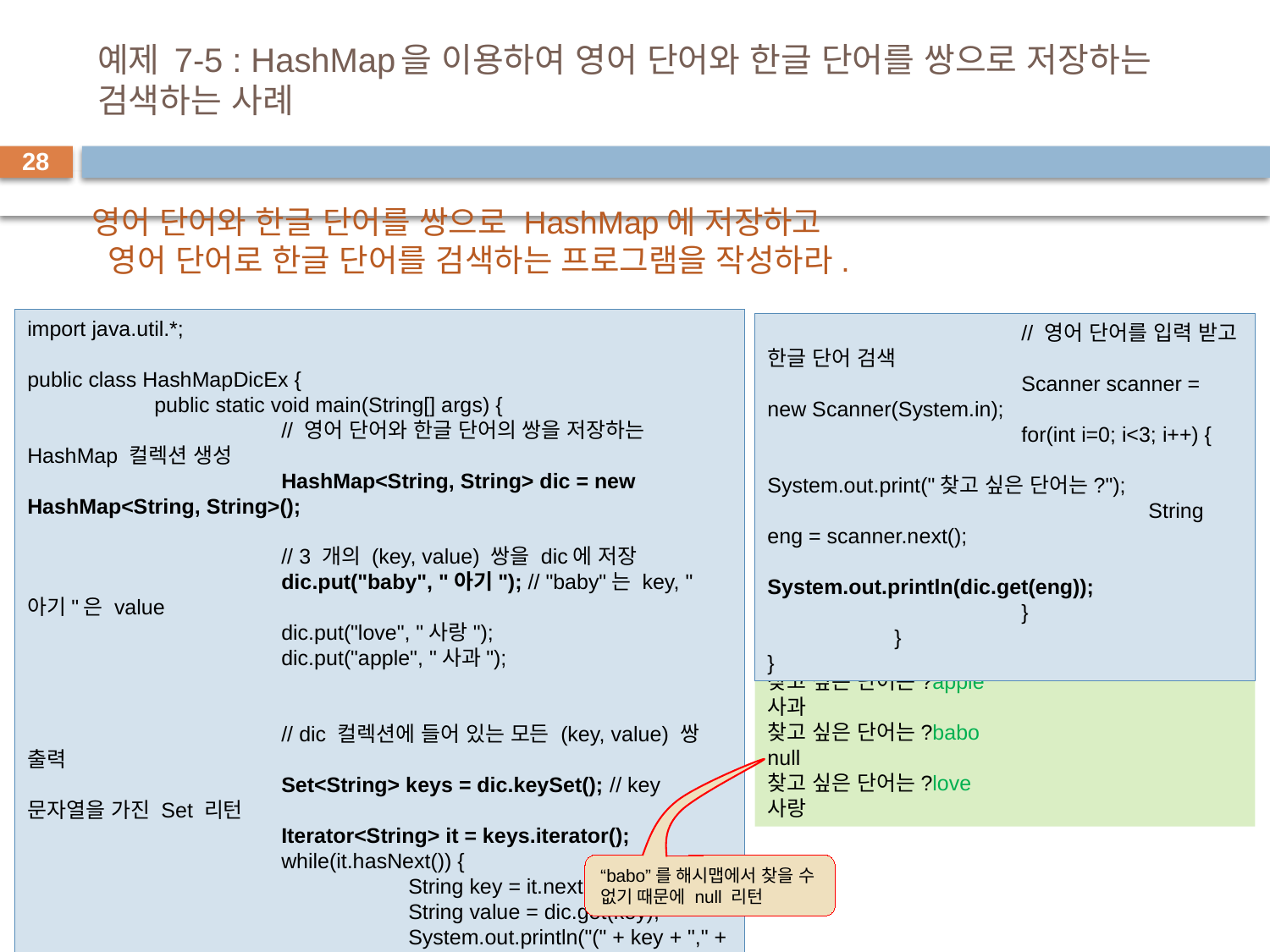

# 예제 7-5 : HashMap을 이용하여 영어 단어와 한글 단어를 쌍으로 저장하는 검색하는 사례
28
영어 단어와 한글 단어를 쌍으로 HashMap에 저장하고
 영어 단어로 한글 단어를 검색하는 프로그램을 작성하라.
import java.util.*;

public class HashMapDicEx {
	public static void main(String[] args) {
		// 영어 단어와 한글 단어의 쌍을 저장하는 HashMap 컬렉션 생성
		HashMap<String, String> dic = new HashMap<String, String>();

		// 3 개의 (key, value) 쌍을 dic에 저장
		dic.put("baby", "아기"); // "baby"는 key, "아기"은 value
		dic.put("love", "사랑");
		dic.put("apple", "사과");

		// dic 컬렉션에 들어 있는 모든 (key, value) 쌍 출력
		Set<String> keys = dic.keySet(); // key 문자열을 가진 Set 리턴
		Iterator<String> it = keys.iterator();
		while(it.hasNext()) {
			String key = it.next();
			String value = dic.get(key);
			System.out.println("(" + key + "," + value + ")");
		}

		// 영어 단어를 입력 받고 한글 단어 검색
		Scanner scanner = new Scanner(System.in);
		for(int i=0; i<3; i++) {
			System.out.print("찾고 싶은 단어는?");
			String eng = scanner.next();
			System.out.println(dic.get(eng));
		}
	}
}
(love,사랑)
(apple,사과)
(baby,아기)
찾고 싶은 단어는?apple
사과
찾고 싶은 단어는?babo
null
찾고 싶은 단어는?love
사랑

“babo”를 해시맵에서 찾을 수 없기 때문에 null 리턴